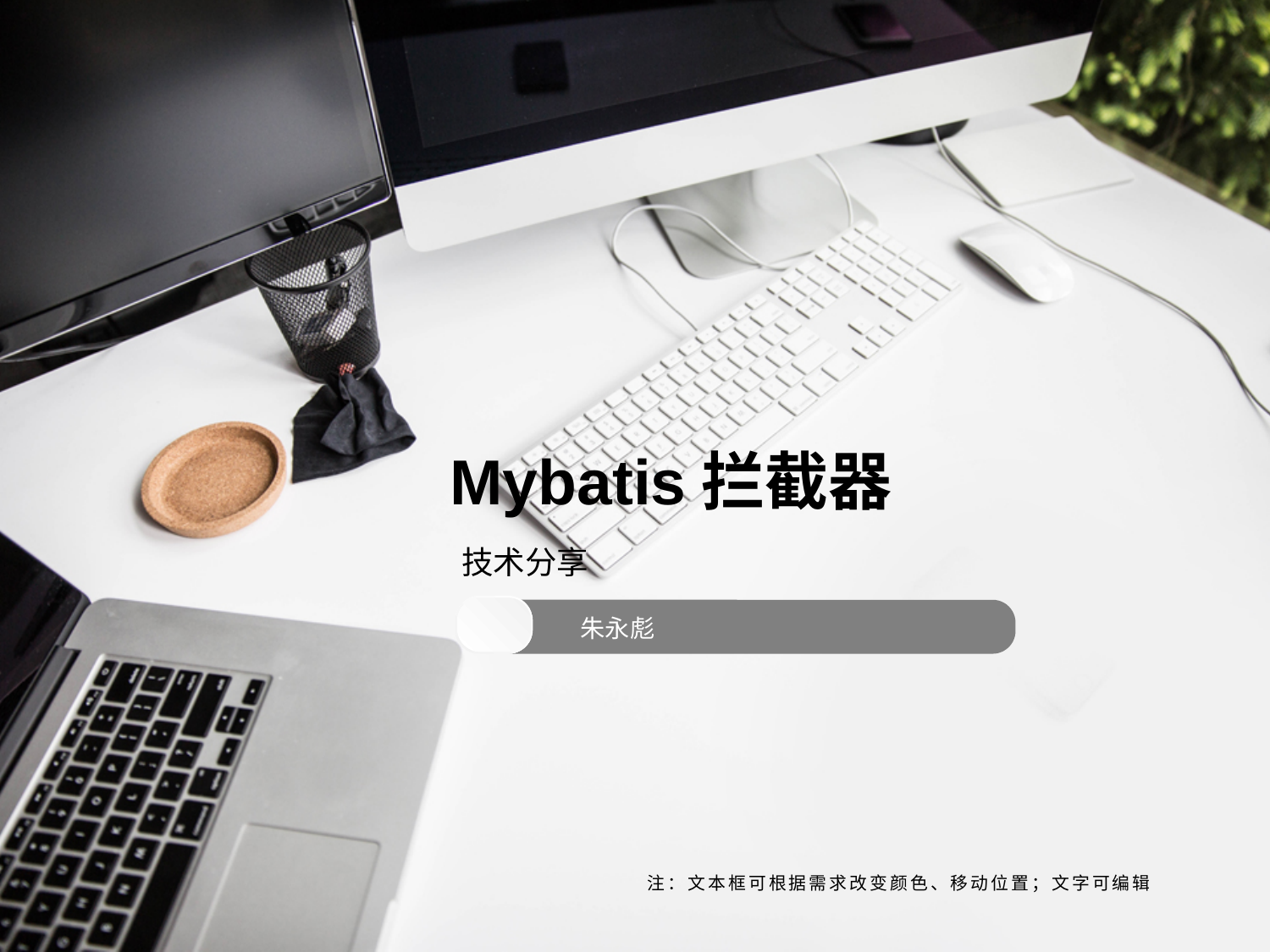

Mybatis拦截器
技术分享

朱永彪
注：文本框可根据需求改变颜色、移动位置；文字可编辑